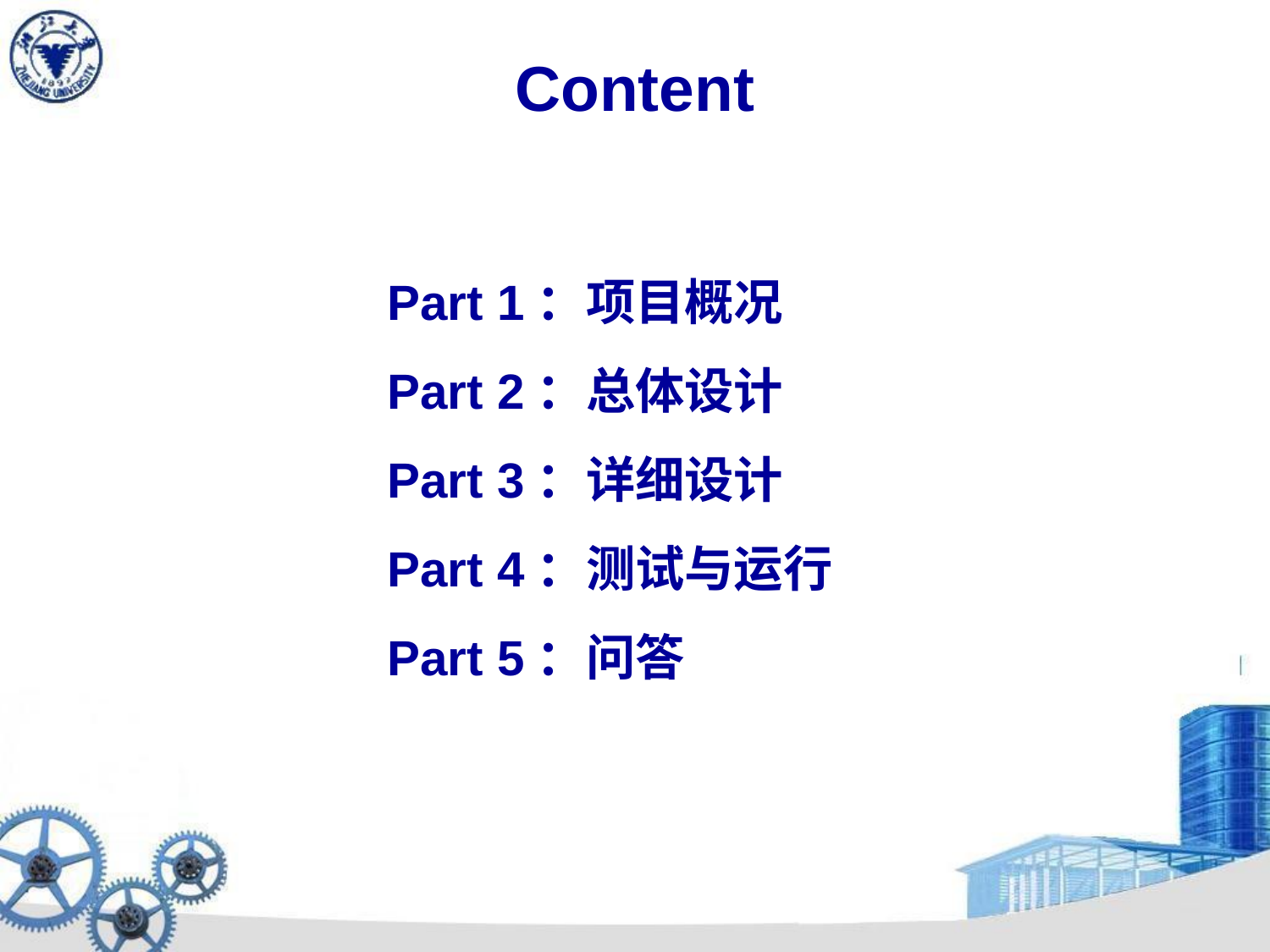

# Content
Part 1：项目概况
Part 2：总体设计
Part 3：详细设计
Part 4：测试与运行
Part 5：问答